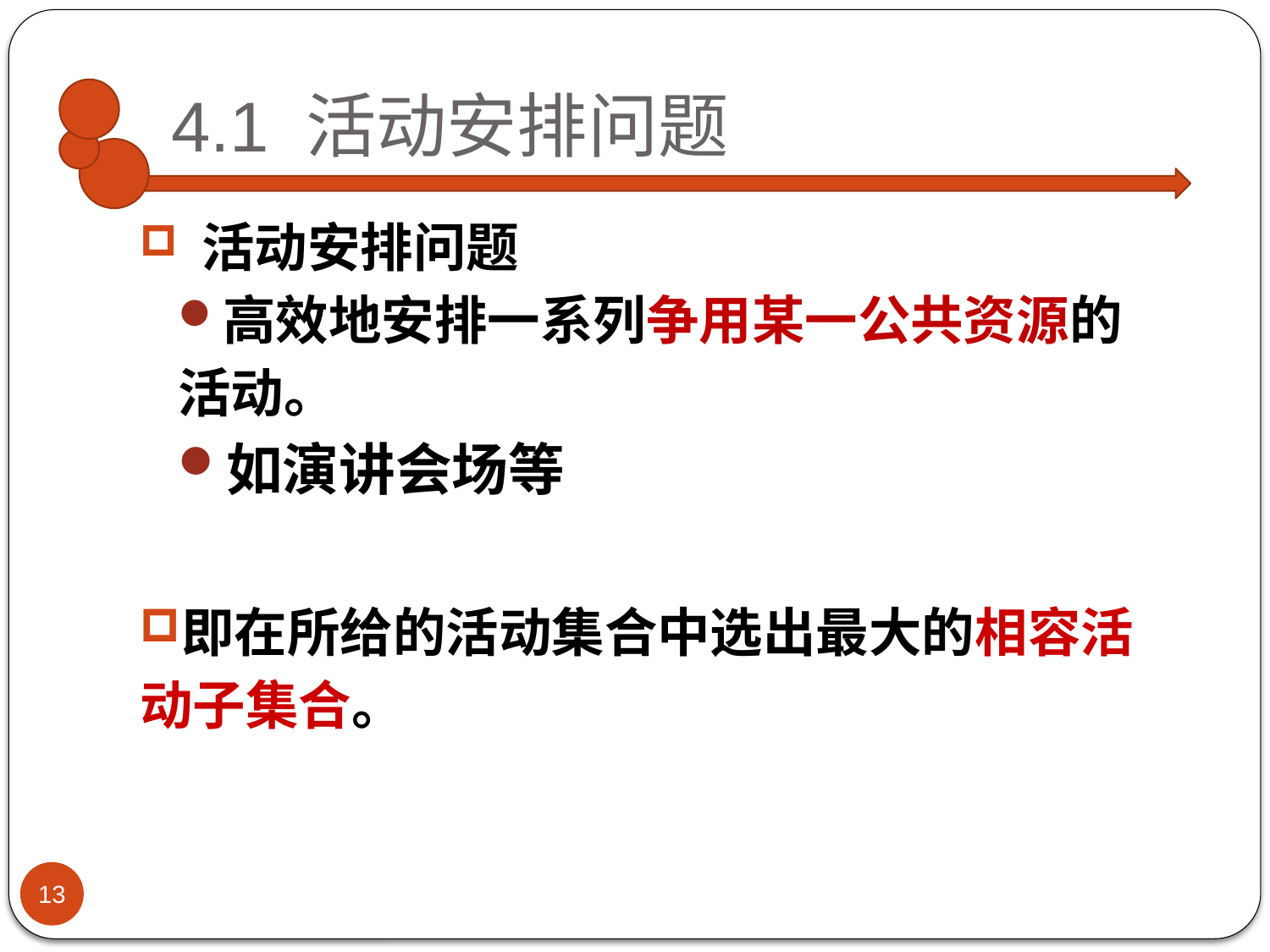

# 4.1 活动安排问题
 活动安排问题
高效地安排一系列争用某一公共资源的活动。
如演讲会场等

即在所给的活动集合中选出最大的相容活动子集合。
13